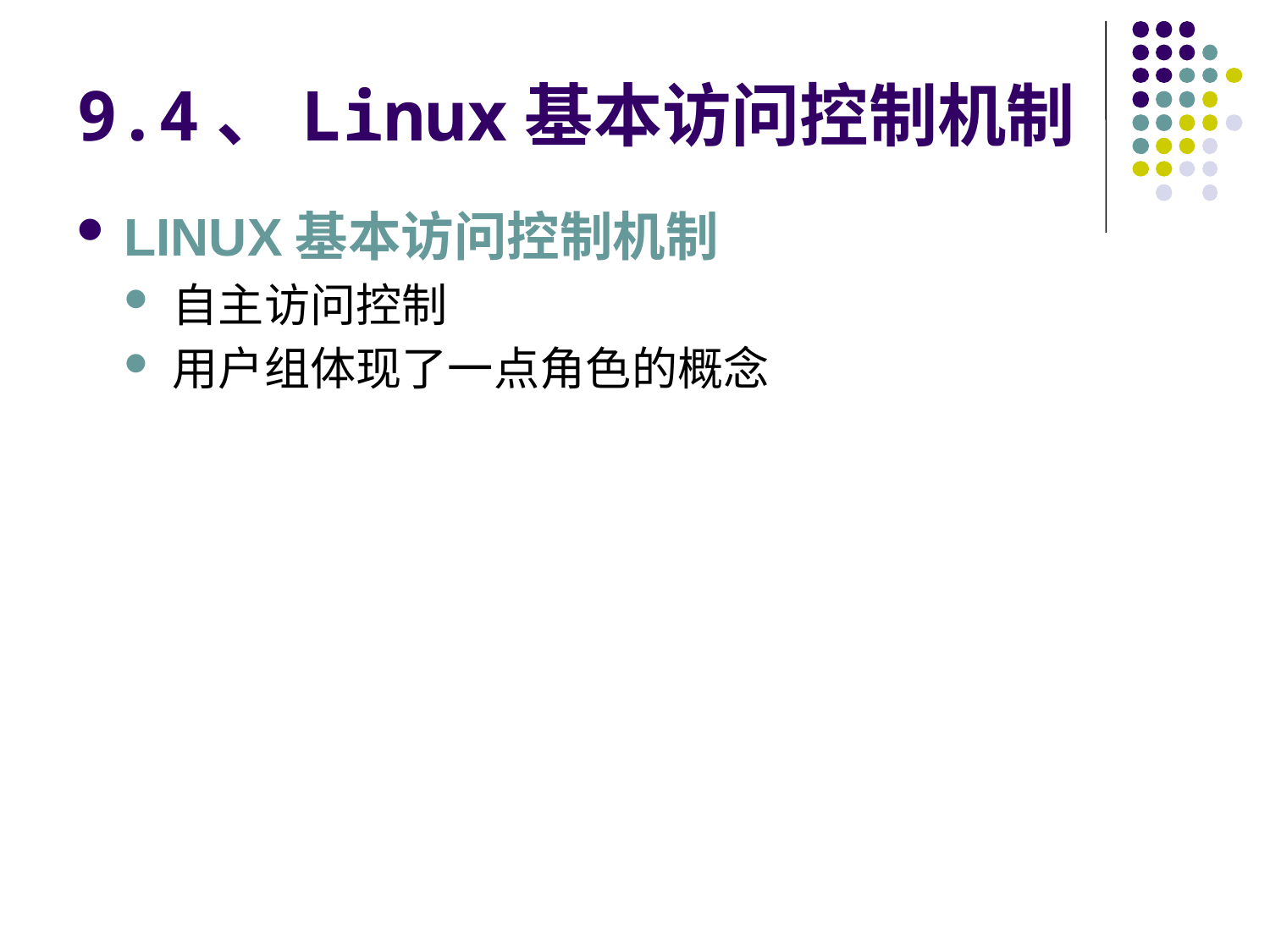

# 9.4、Linux基本访问控制机制
LINUX基本访问控制机制
自主访问控制
用户组体现了一点角色的概念